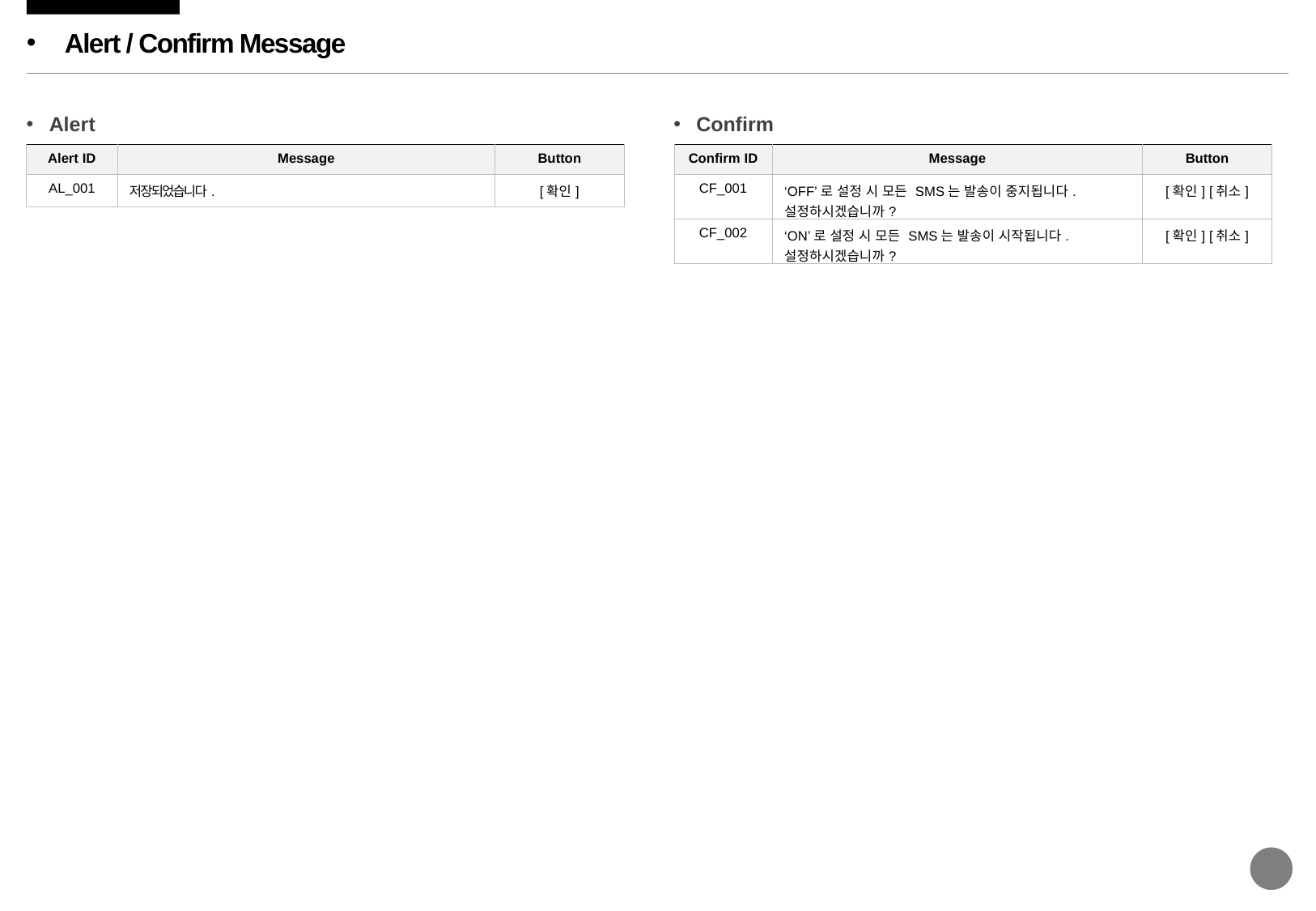

Alert / Confirm Message
Alert
Confirm
| Alert ID | Message | Button |
| --- | --- | --- |
| AL\_001 | 저장되었습니다. | [확인] |
| Confirm ID | Message | Button |
| --- | --- | --- |
| CF\_001 | ‘OFF’로 설정 시 모든 SMS는 발송이 중지됩니다. 설정하시겠습니까? | [확인] [취소] |
| CF\_002 | ‘ON’로 설정 시 모든 SMS는 발송이 시작됩니다. 설정하시겠습니까? | [확인] [취소] |
78